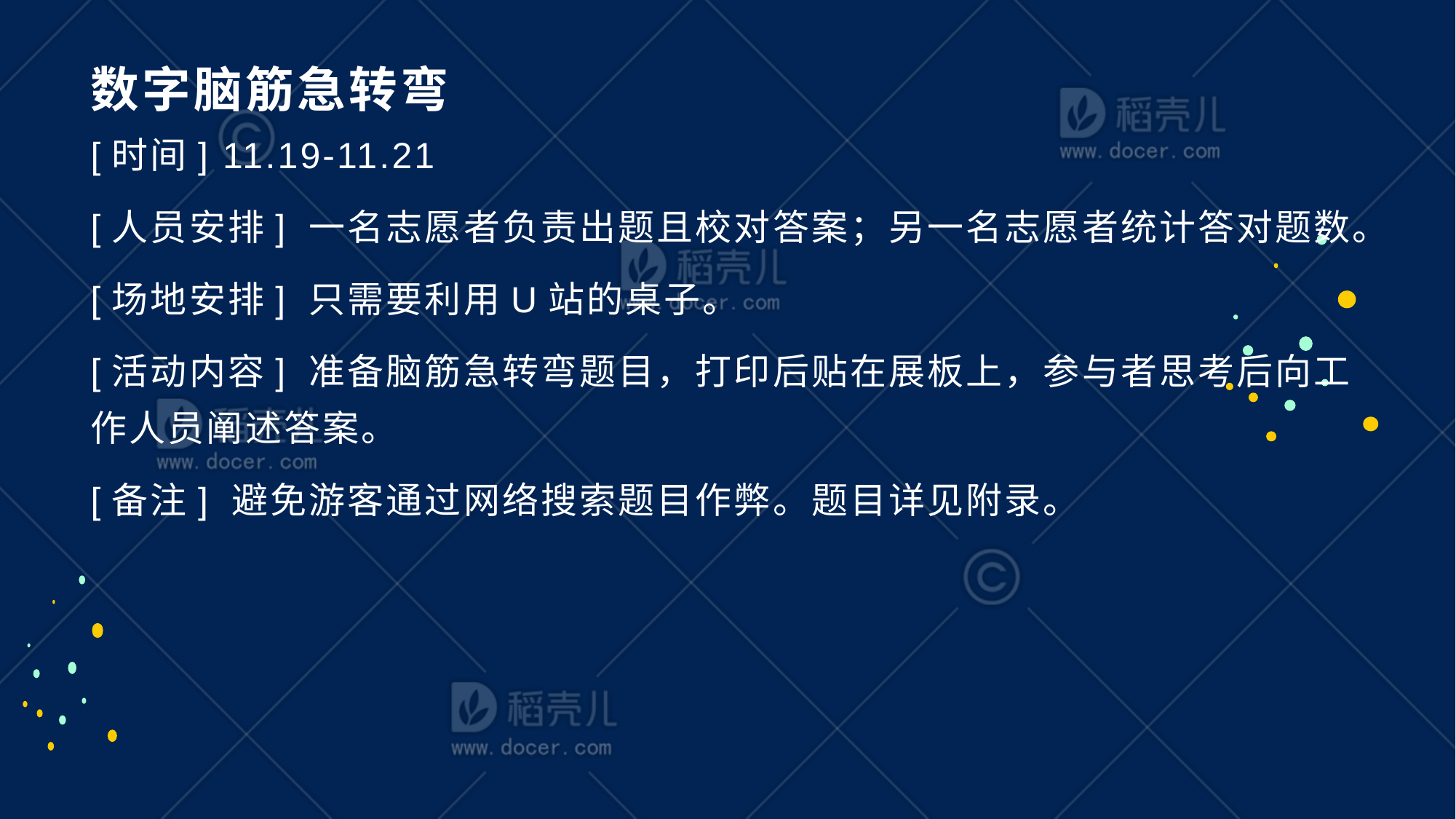

# 数字脑筋急转弯
[时间] 11.19-11.21
[人员安排] 一名志愿者负责出题且校对答案；另一名志愿者统计答对题数。
[场地安排] 只需要利用U站的桌子。
[活动内容] 准备脑筋急转弯题目，打印后贴在展板上，参与者思考后向工作人员阐述答案。
[备注] 避免游客通过网络搜索题目作弊。题目详见附录。